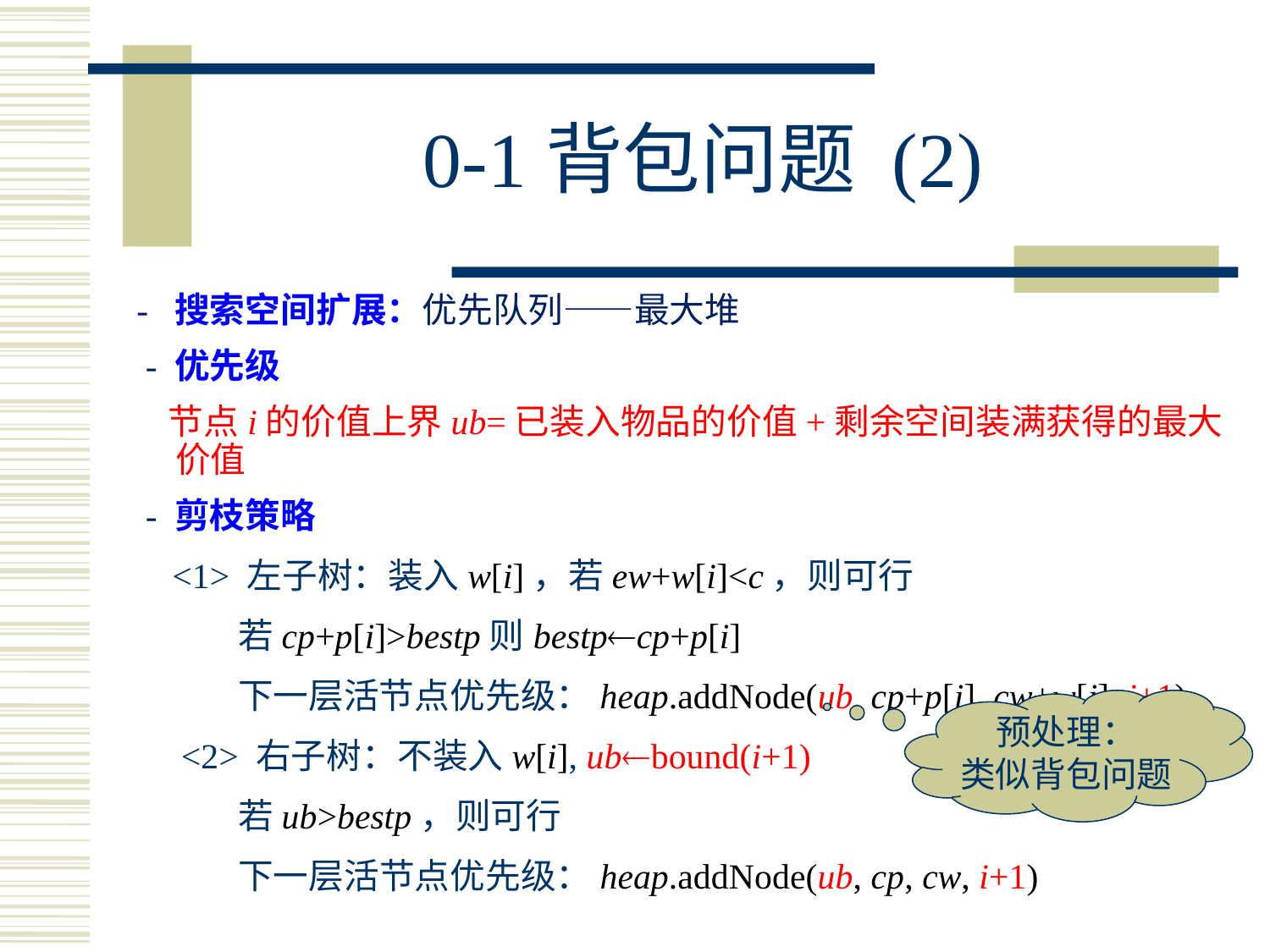

# 0-1背包问题 (2)
 -  搜索空间扩展：优先队列——最大堆
  - 优先级
    节点i的价值上界ub=已装入物品的价值+剩余空间装满获得的最大价值
  - 剪枝策略
     <1> 左子树：装入w[i]，若ew+w[i]<c，则可行
             若cp+p[i]>bestp则bestp←cp+p[i]
             下一层活节点优先级：heap.addNode(ub, cp+p[i], cw+w[i], i+1)
      <2> 右子树：不装入w[i], ub←bound(i+1)
             若ub>bestp，则可行
             下一层活节点优先级：heap.addNode(ub, cp, cw, i+1)
预处理：
类似背包问题